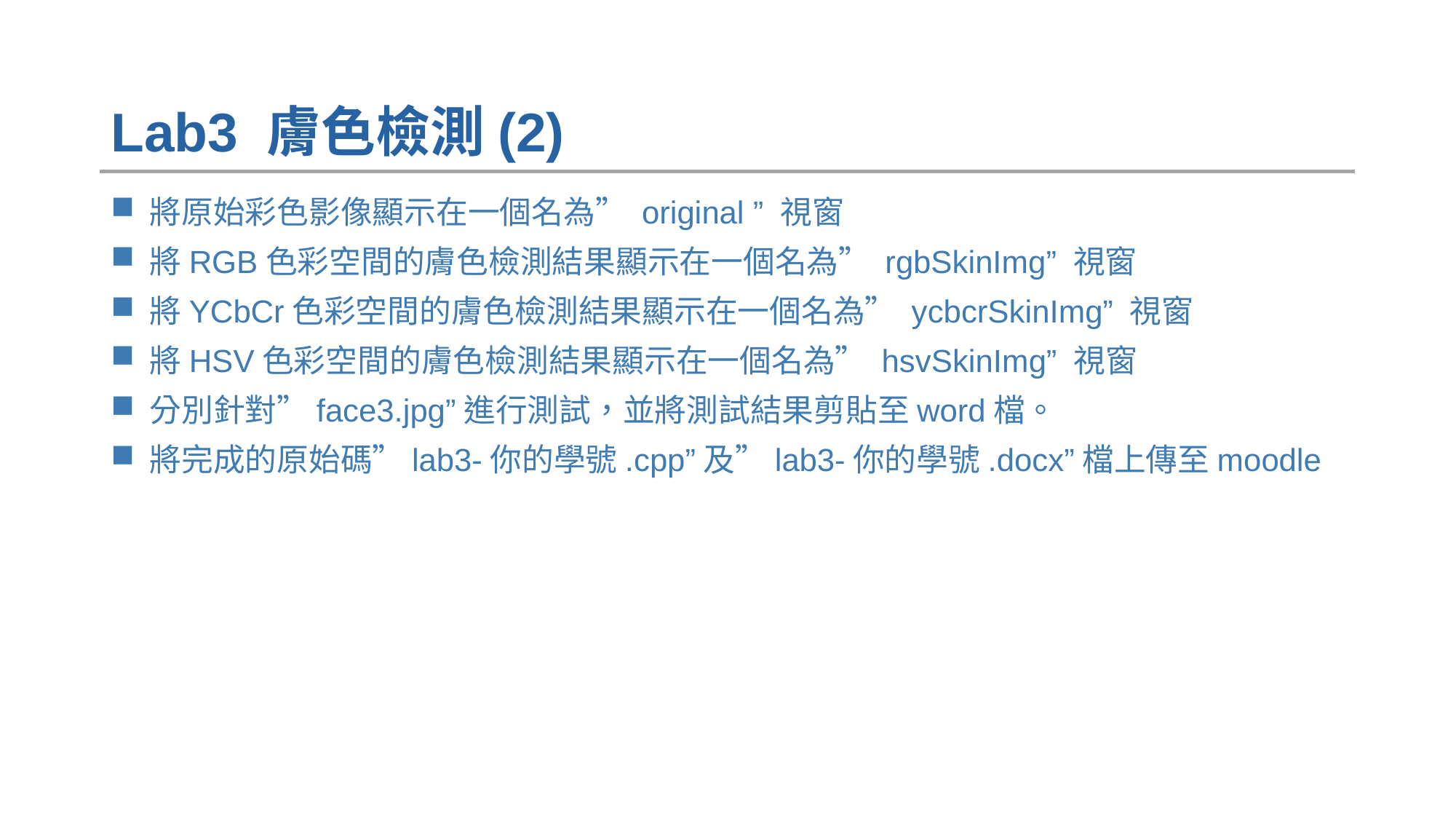

# Lab3 膚色檢測(2)
將原始彩色影像顯示在一個名為” original ” 視窗
將RGB色彩空間的膚色檢測結果顯示在一個名為” rgbSkinImg” 視窗
將YCbCr色彩空間的膚色檢測結果顯示在一個名為” ycbcrSkinImg” 視窗
將HSV色彩空間的膚色檢測結果顯示在一個名為” hsvSkinImg” 視窗
分別針對”face3.jpg”進行測試，並將測試結果剪貼至word檔。
將完成的原始碼”lab3-你的學號.cpp”及”lab3-你的學號.docx”檔上傳至moodle